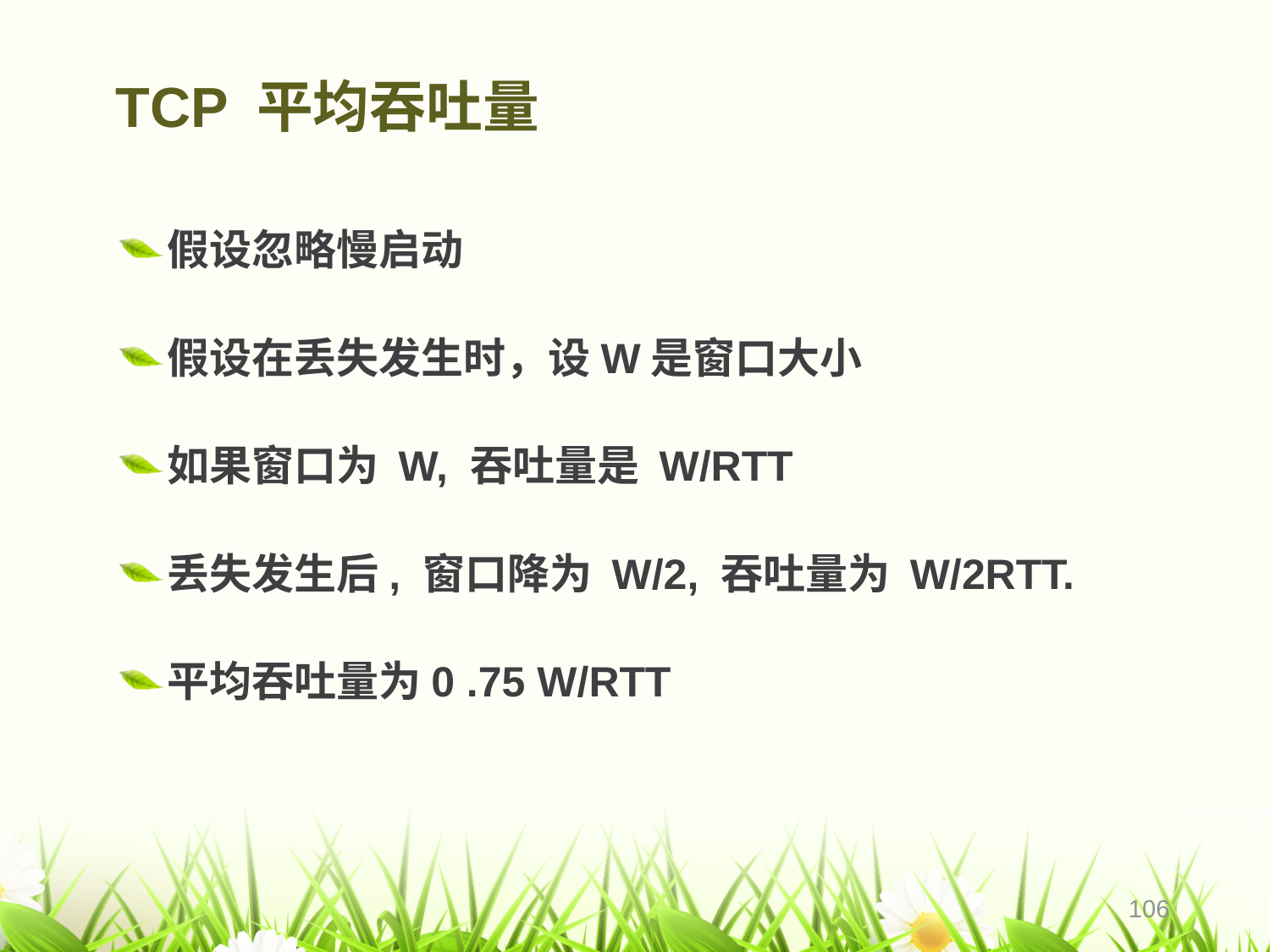

# TCP 平均吞吐量
假设忽略慢启动
假设在丢失发生时，设W是窗口大小
如果窗口为 W, 吞吐量是 W/RTT
丢失发生后, 窗口降为 W/2, 吞吐量为 W/2RTT.
平均吞吐量为0 .75 W/RTT
106